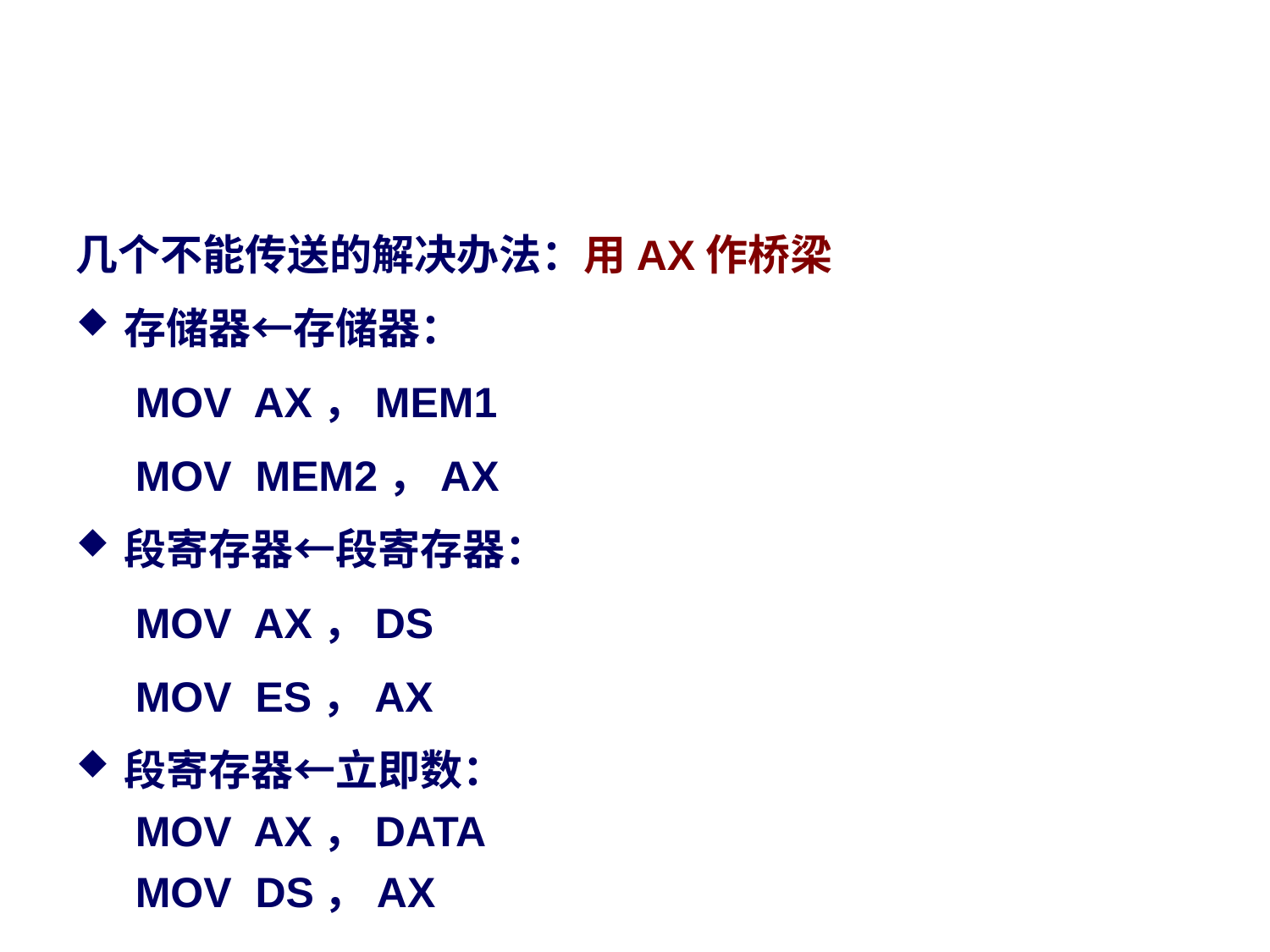

#
几个不能传送的解决办法：用AX作桥梁
存储器←存储器：
     MOV  AX，MEM1
     MOV  MEM2，AX
段寄存器←段寄存器：
     MOV  AX，DS
     MOV  ES，AX
段寄存器←立即数：
     MOV  AX，DATA
     MOV  DS，AX